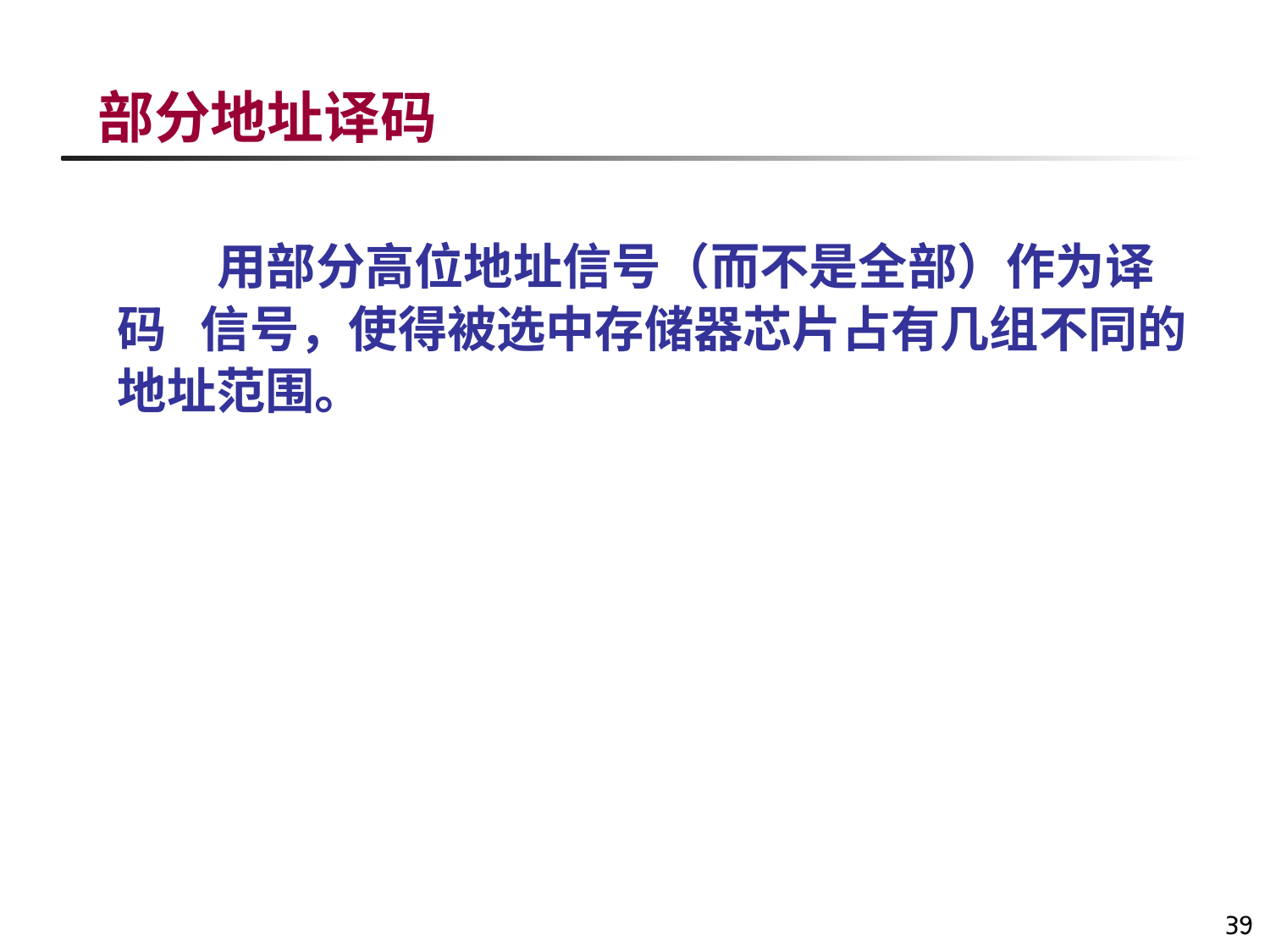

# 部分地址译码
用部分高位地址信号（而不是全部）作为译码   信号，使得被选中存储器芯片占有几组不同的地址范围。
39